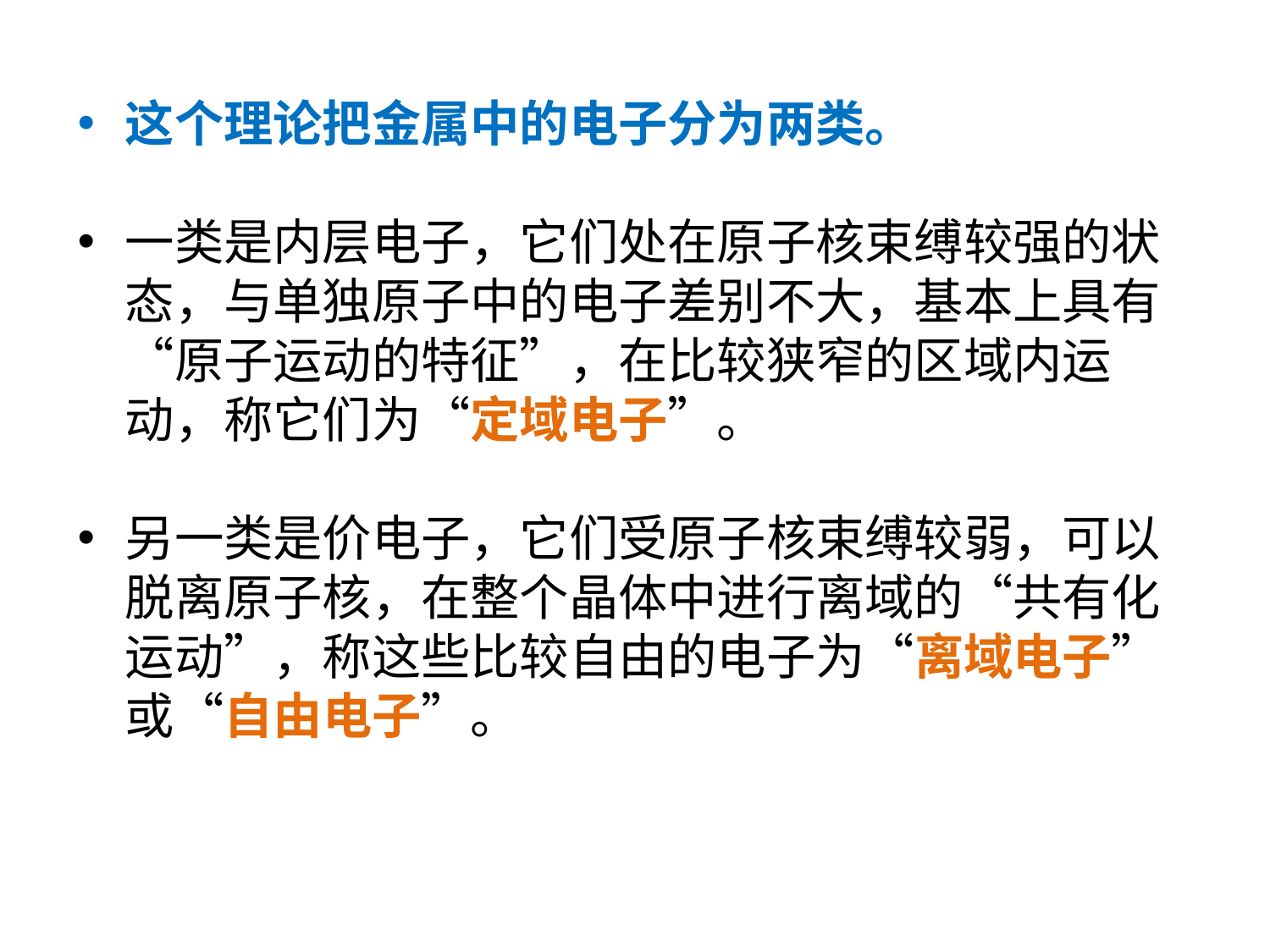

这个理论把金属中的电子分为两类。

一类是内层电子，它们处在原子核束缚较强的状态，与单独原子中的电子差别不大，基本上具有“原子运动的特征”，在比较狭窄的区域内运动，称它们为“定域电子”。

另一类是价电子，它们受原子核束缚较弱，可以脱离原子核，在整个晶体中进行离域的“共有化运动”，称这些比较自由的电子为“离域电子”或“自由电子”。